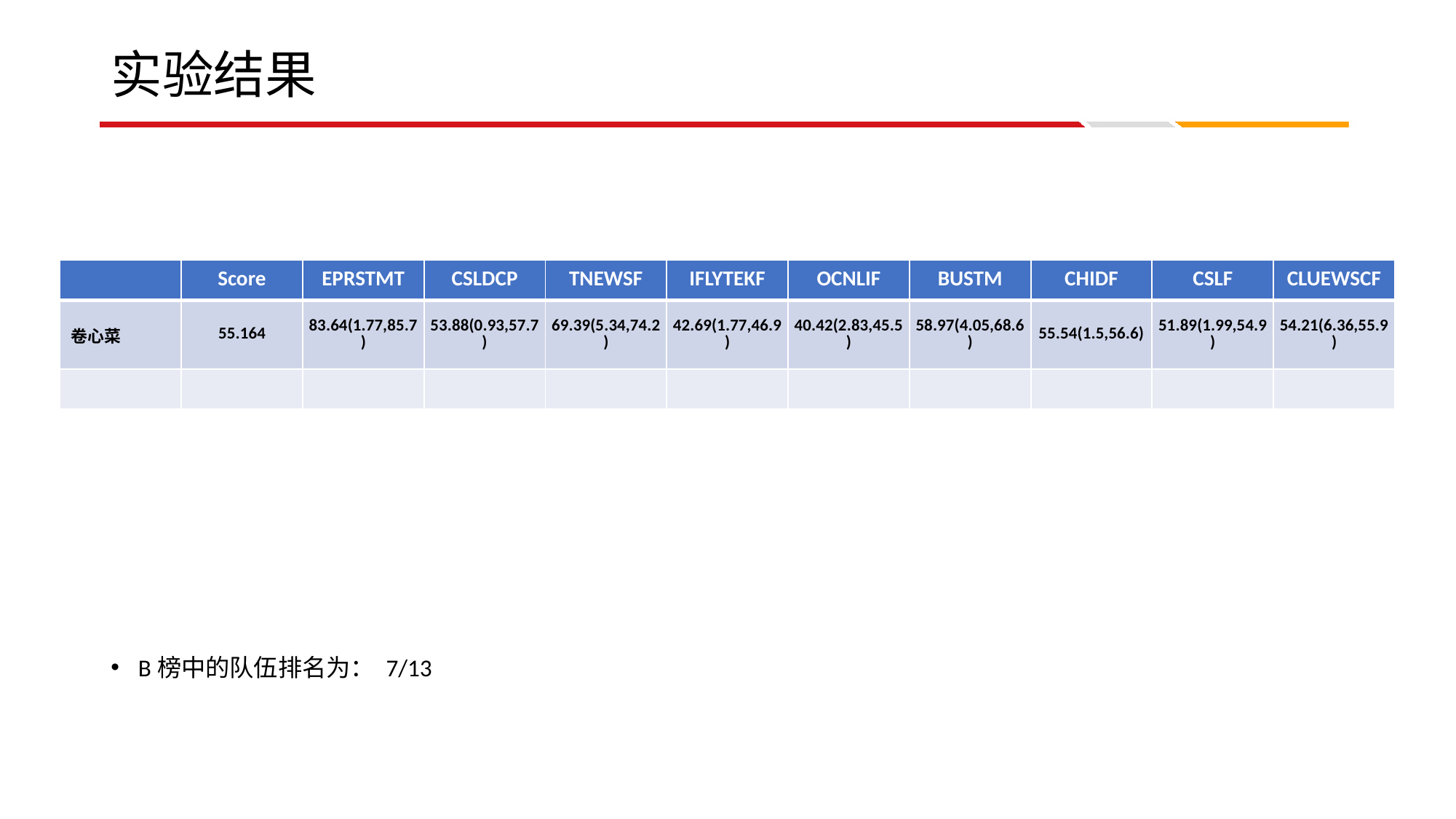

# 实验结果
|  | Score | EPRSTMT | CSLDCP | TNEWSF | IFLYTEKF | OCNLIF | BUSTM | CHIDF | CSLF | CLUEWSCF |
| --- | --- | --- | --- | --- | --- | --- | --- | --- | --- | --- |
| 卷心菜 | 55.164 | 83.64(1.77,85.7) | 53.88(0.93,57.7) | 69.39(5.34,74.2) | 42.69(1.77,46.9) | 40.42(2.83,45.5) | 58.97(4.05,68.6) | 55.54(1.5,56.6) | 51.89(1.99,54.9) | 54.21(6.36,55.9) |
|  |  |  |  |  |  |  |  |  |  |  |
B榜中的队伍排名为： 7/13